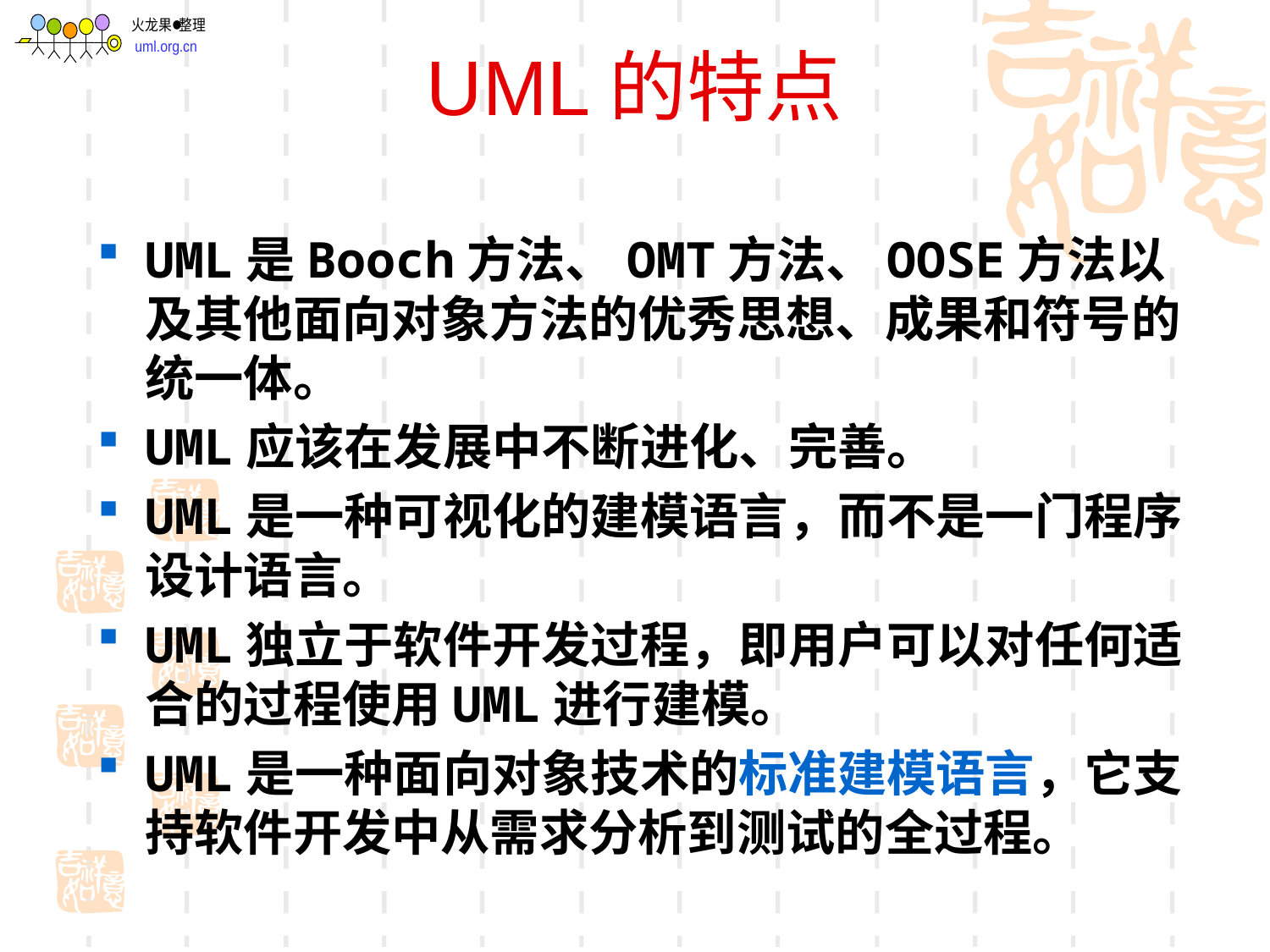

# UML的特点
UML是Booch方法、OMT方法、OOSE方法以及其他面向对象方法的优秀思想、成果和符号的统一体。
UML应该在发展中不断进化、完善。
UML是一种可视化的建模语言，而不是一门程序设计语言。
UML独立于软件开发过程，即用户可以对任何适合的过程使用UML进行建模。
UML是一种面向对象技术的标准建模语言，它支持软件开发中从需求分析到测试的全过程。